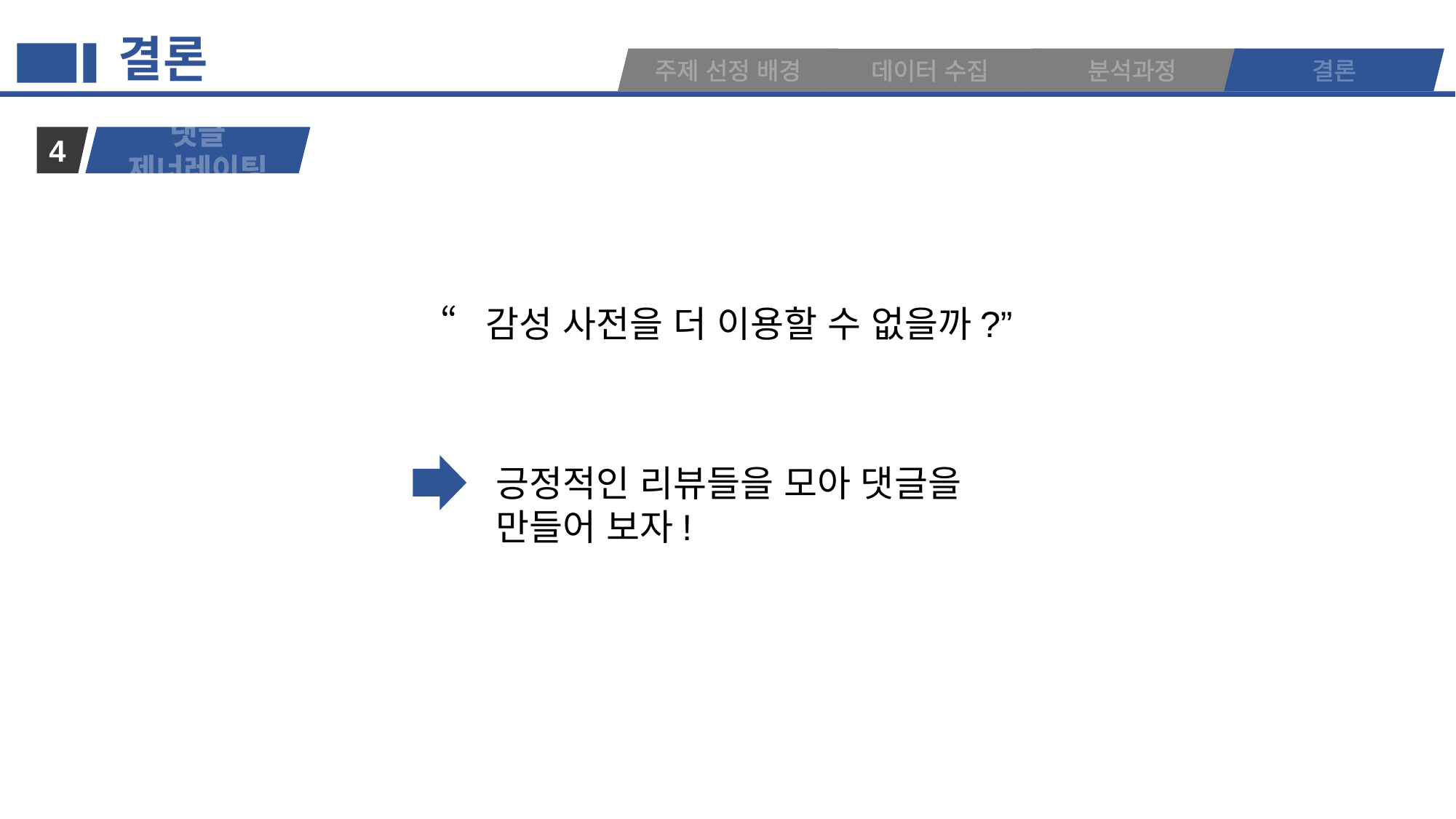

결론

주제 선정 배경
분석과정
결론
데이터 수집

댓글 제너레이팅
4
“감성 사전을 더 이용할 수 없을까?”

긍정적인 리뷰들을 모아 댓글을 만들어 보자!